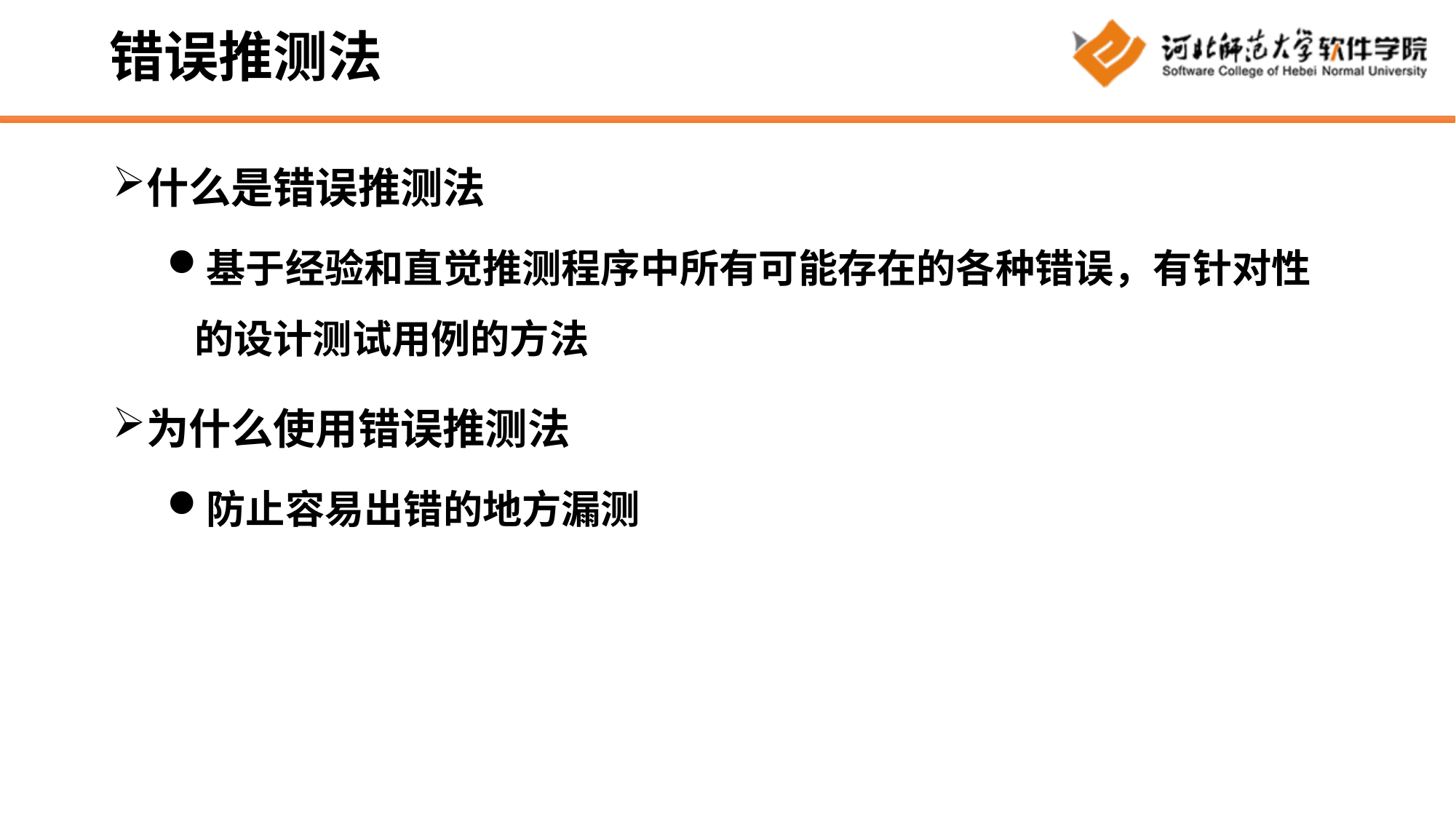

# 错误推测法
什么是错误推测法
基于经验和直觉推测程序中所有可能存在的各种错误，有针对性的设计测试用例的方法
为什么使用错误推测法
防止容易出错的地方漏测